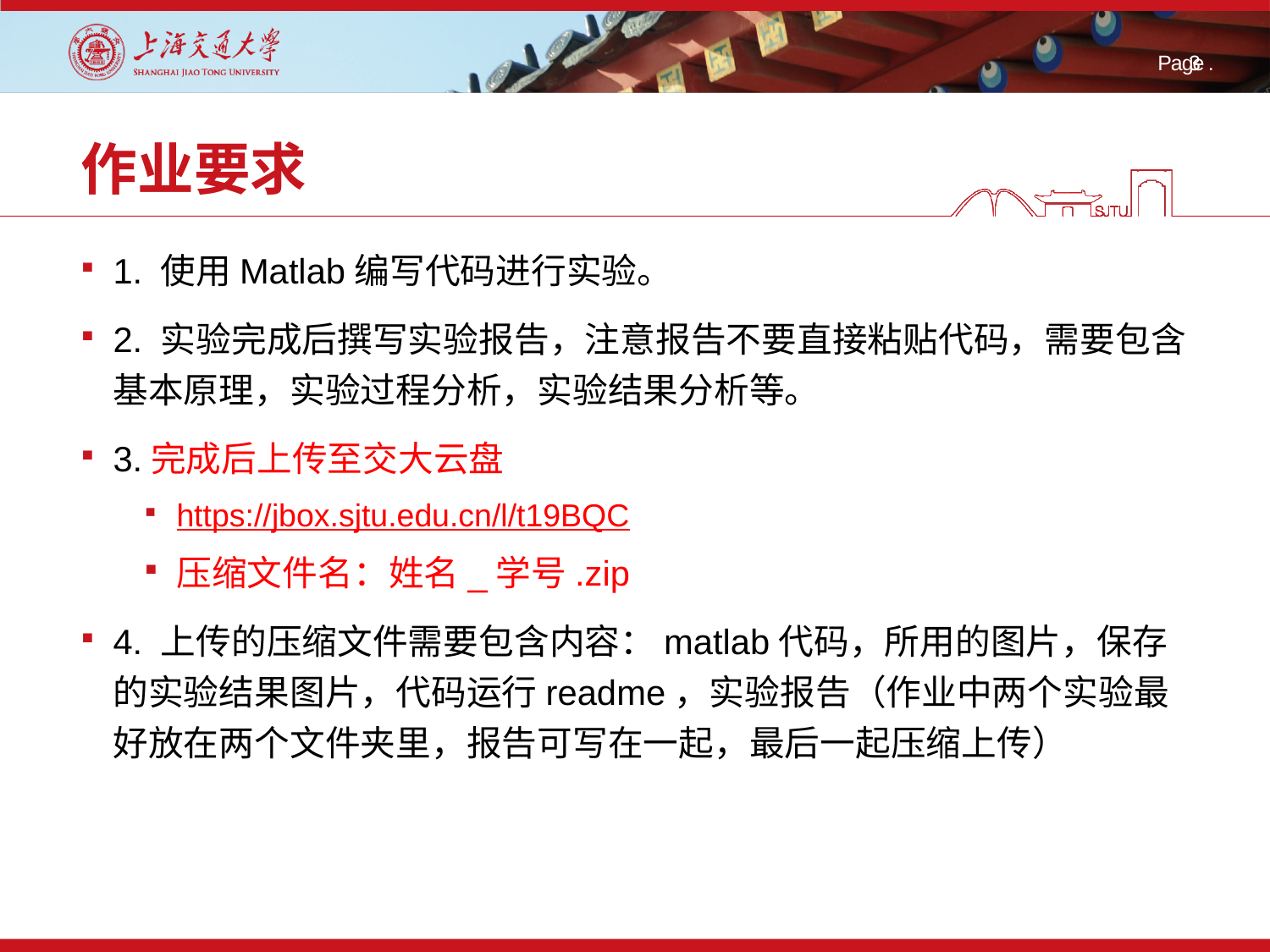

# 作业要求
1. 使用Matlab编写代码进行实验。
2. 实验完成后撰写实验报告，注意报告不要直接粘贴代码，需要包含基本原理，实验过程分析，实验结果分析等。
3.完成后上传至交大云盘
https://jbox.sjtu.edu.cn/l/t19BQC
压缩文件名：姓名_学号.zip
4. 上传的压缩文件需要包含内容：matlab代码，所用的图片，保存的实验结果图片，代码运行readme，实验报告（作业中两个实验最好放在两个文件夹里，报告可写在一起，最后一起压缩上传）